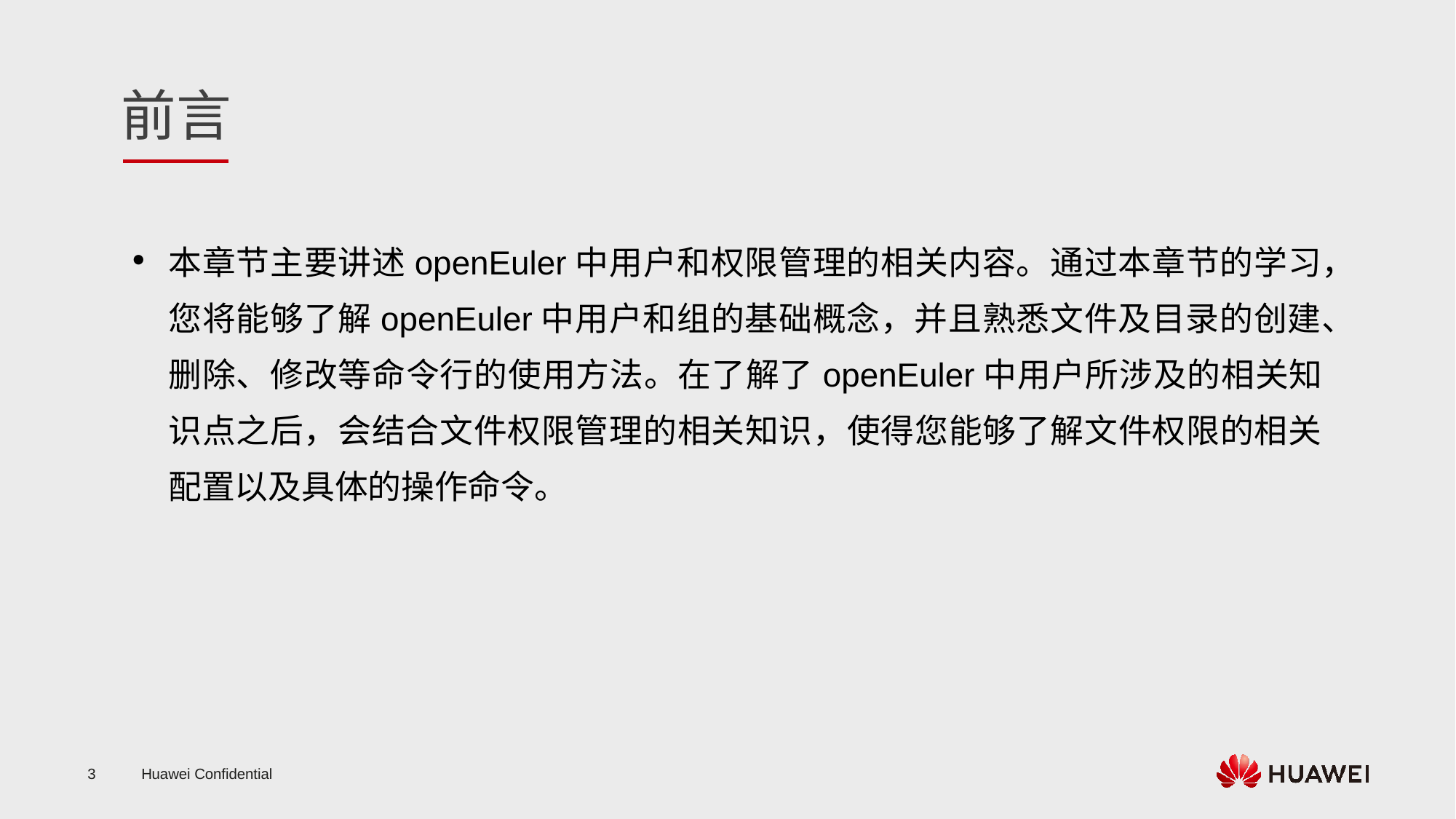

本章节主要讲述openEuler中用户和权限管理的相关内容。通过本章节的学习，您将能够了解openEuler中用户和组的基础概念，并且熟悉文件及目录的创建、删除、修改等命令行的使用方法。在了解了openEuler中用户所涉及的相关知识点之后，会结合文件权限管理的相关知识，使得您能够了解文件权限的相关配置以及具体的操作命令。